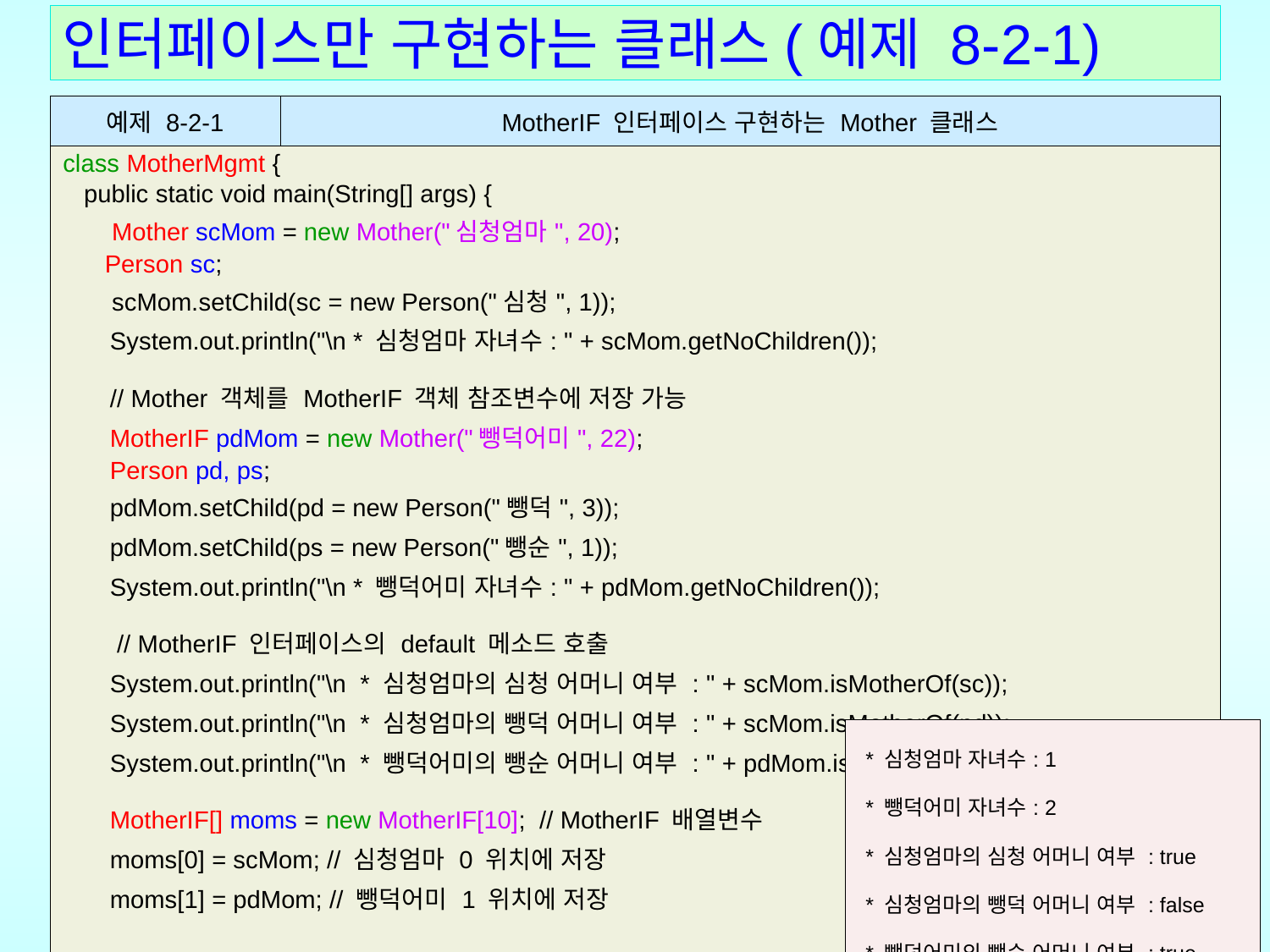

# 인터페이스만 구현하는 클래스(예제 8-2-1)
| 예제 8-2-1 | MotherIF 인터페이스 구현하는 Mother 클래스 |
| --- | --- |
| class MotherMgmt { public static void main(String[] args) { Mother scMom = new Mother("심청엄마", 20); Person sc; scMom.setChild(sc = new Person("심청", 1)); System.out.println("\n \* 심청엄마 자녀수: " + scMom.getNoChildren()); // Mother 객체를 MotherIF 객체 참조변수에 저장 가능 MotherIF pdMom = new Mother("뺑덕어미", 22); Person pd, ps; pdMom.setChild(pd = new Person("뺑덕", 3)); pdMom.setChild(ps = new Person("뺑순", 1)); System.out.println("\n \* 뺑덕어미 자녀수: " + pdMom.getNoChildren()); // MotherIF 인터페이스의 default 메소드 호출 System.out.println("\n \* 심청엄마의 심청 어머니 여부 : " + scMom.isMotherOf(sc)); System.out.println("\n \* 심청엄마의 뺑덕 어머니 여부 : " + scMom.isMotherOf(pd)); System.out.println("\n \* 뺑덕어미의 뺑순 어머니 여부 : " + pdMom.isMotherOf(ps)); MotherIF[] moms = new MotherIF[10]; // MotherIF 배열변수 moms[0] = scMom; // 심청엄마 0 위치에 저장 moms[1] = pdMom; // 뺑덕어미 1 위치에 저장 … } } |  |
| \* 심청엄마 자녀수: 1 \* 뺑덕어미 자녀수: 2 \* 심청엄마의 심청 어머니 여부 : true \* 심청엄마의 뺑덕 어머니 여부 : false \* 뺑덕어미의 뺑순 어머니 여부 : true |
| --- |